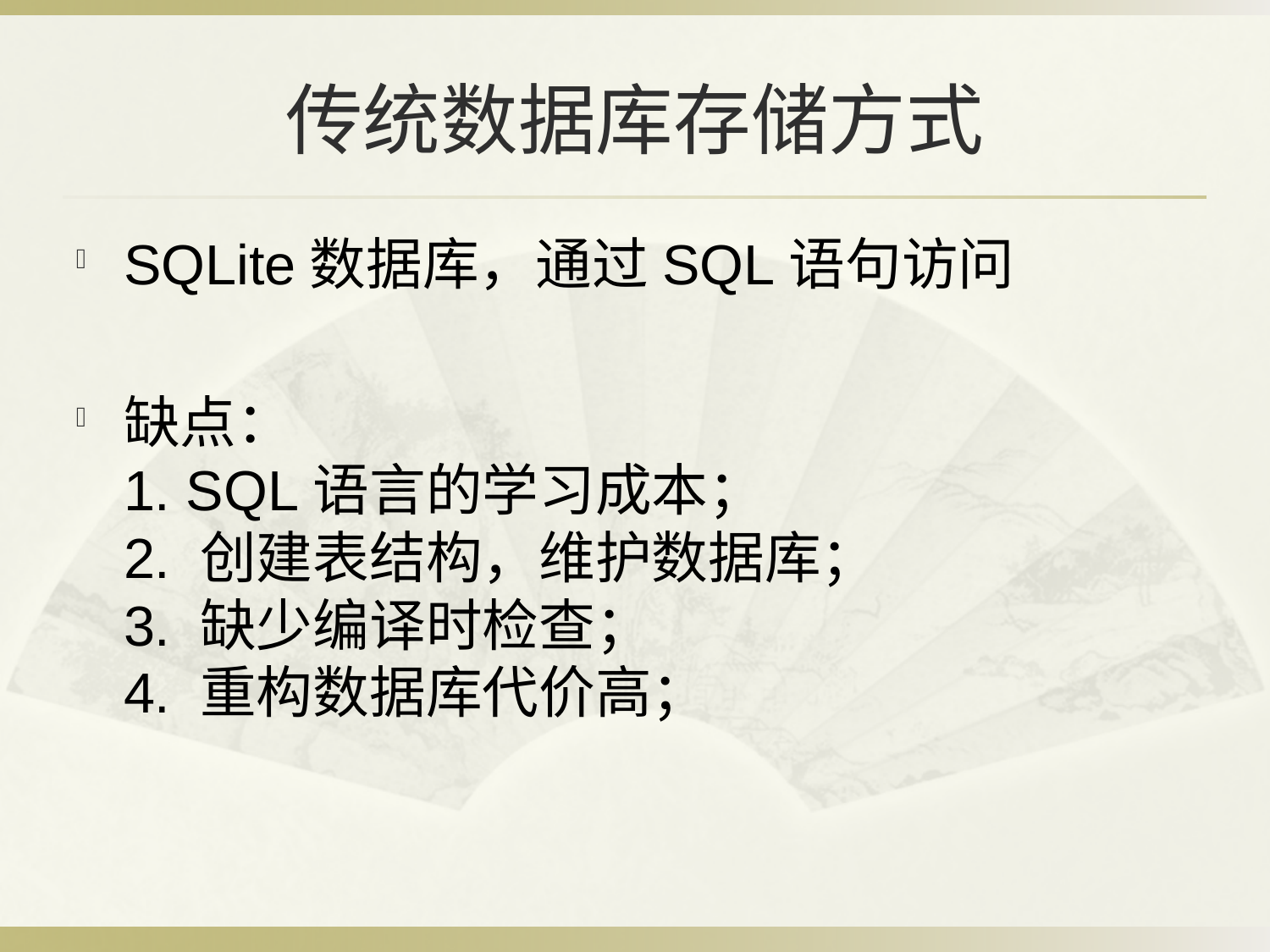

# 传统数据库存储方式
SQLite数据库，通过SQL语句访问

缺点：
1. SQL语言的学习成本；
2. 创建表结构，维护数据库；
3. 缺少编译时检查；
4. 重构数据库代价高；